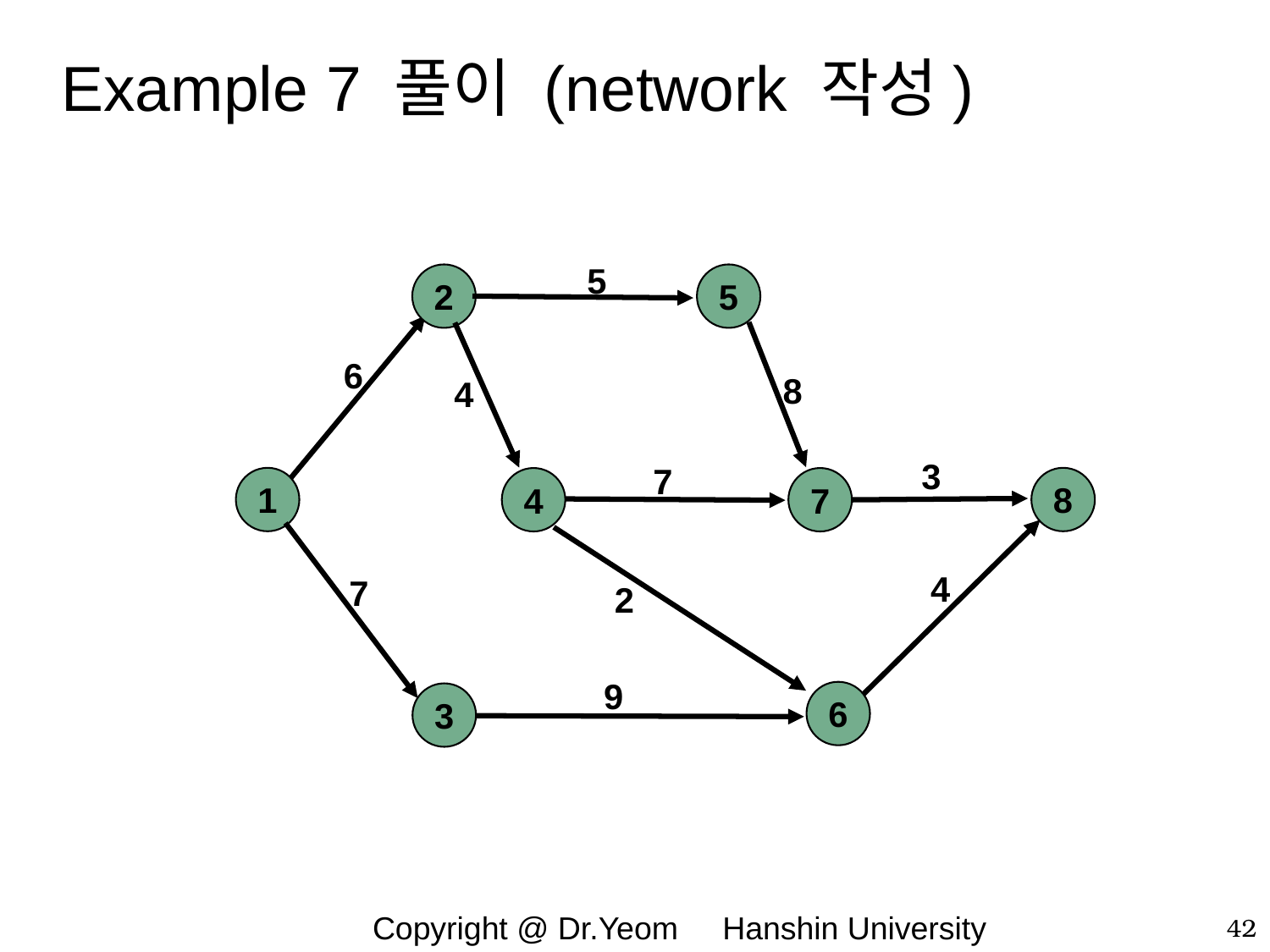

# Example 7 풀이 (network 작성)
5
5

2

6
1

8

4
4
3

7

7
8

4

7
3

2
9

6
42